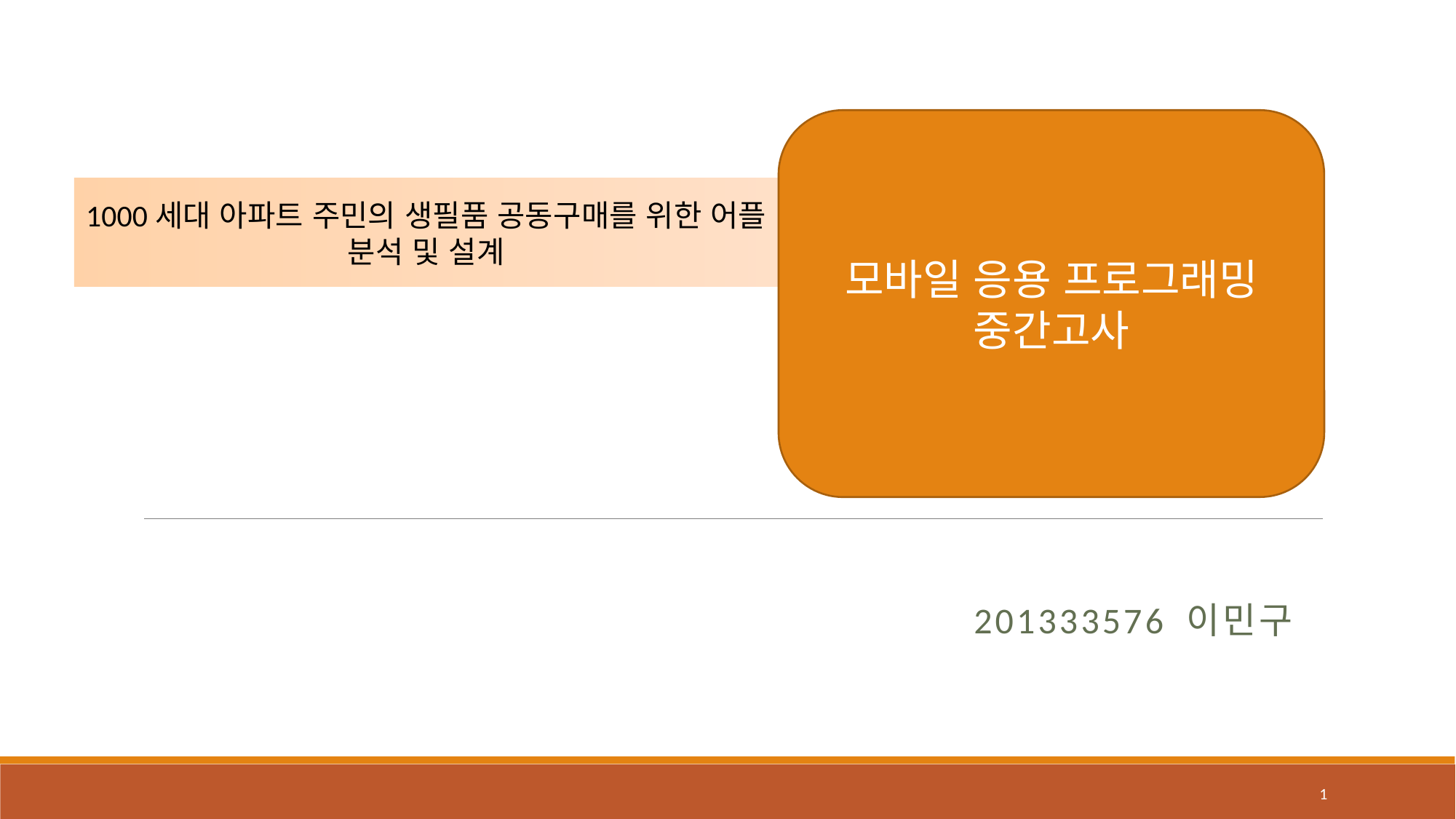

모바일 응용 프로그래밍 중간고사
1000세대 아파트 주민의 생필품 공동구매를 위한 어플 분석 및 설계

                                                                          201333576 이민구
1